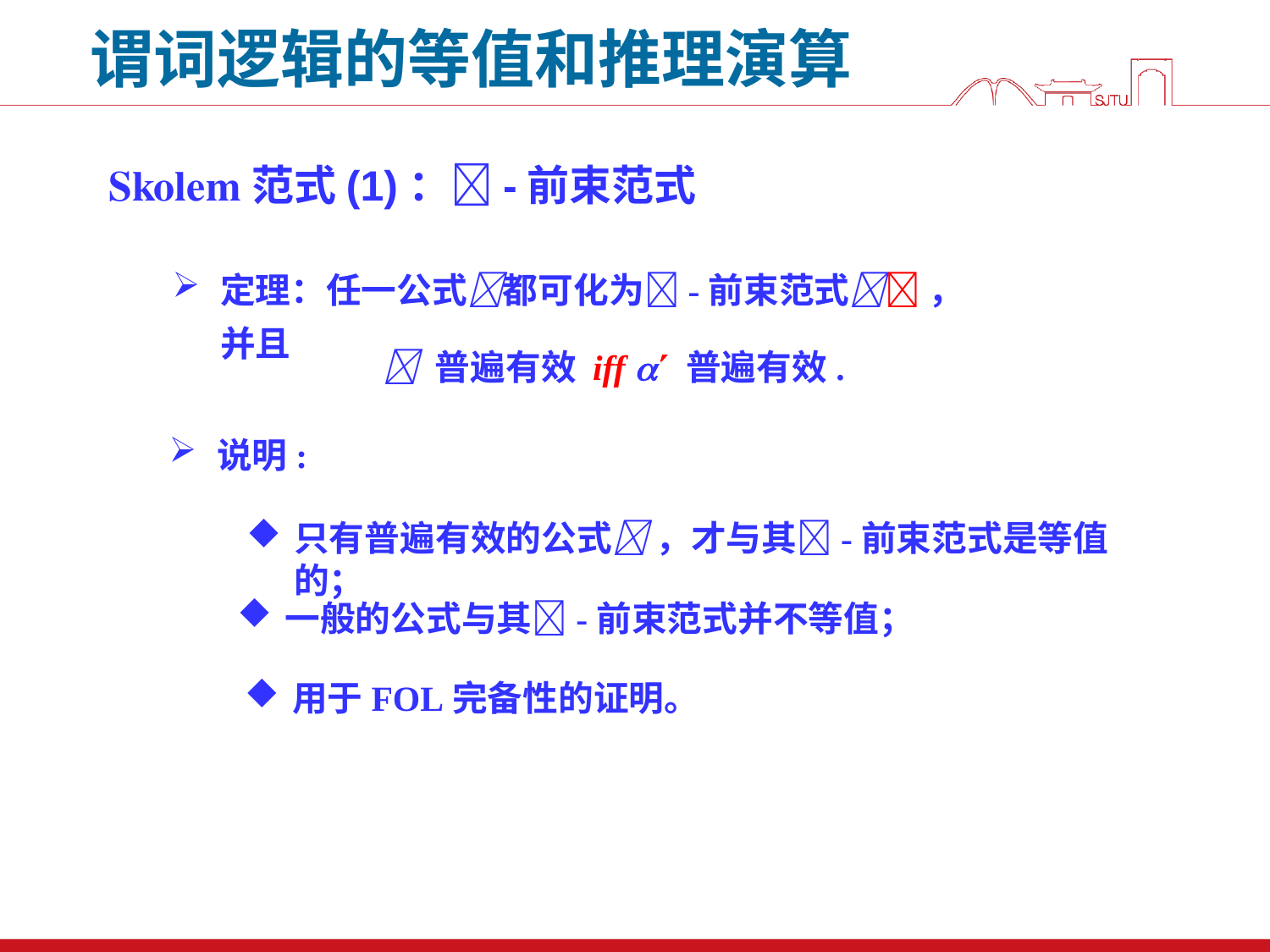

谓词逻辑的等值和推理演算
Skolem范式(1)：∃-前束范式
定理：任一公式α都可化为∃-前束范式α′ ，并且
α 普遍有效 iff α′ 普遍有效.
说明:
只有普遍有效的公式α ，才与其∃-前束范式是等值的；
一般的公式与其∃-前束范式并不等值；
用于FOL完备性的证明。